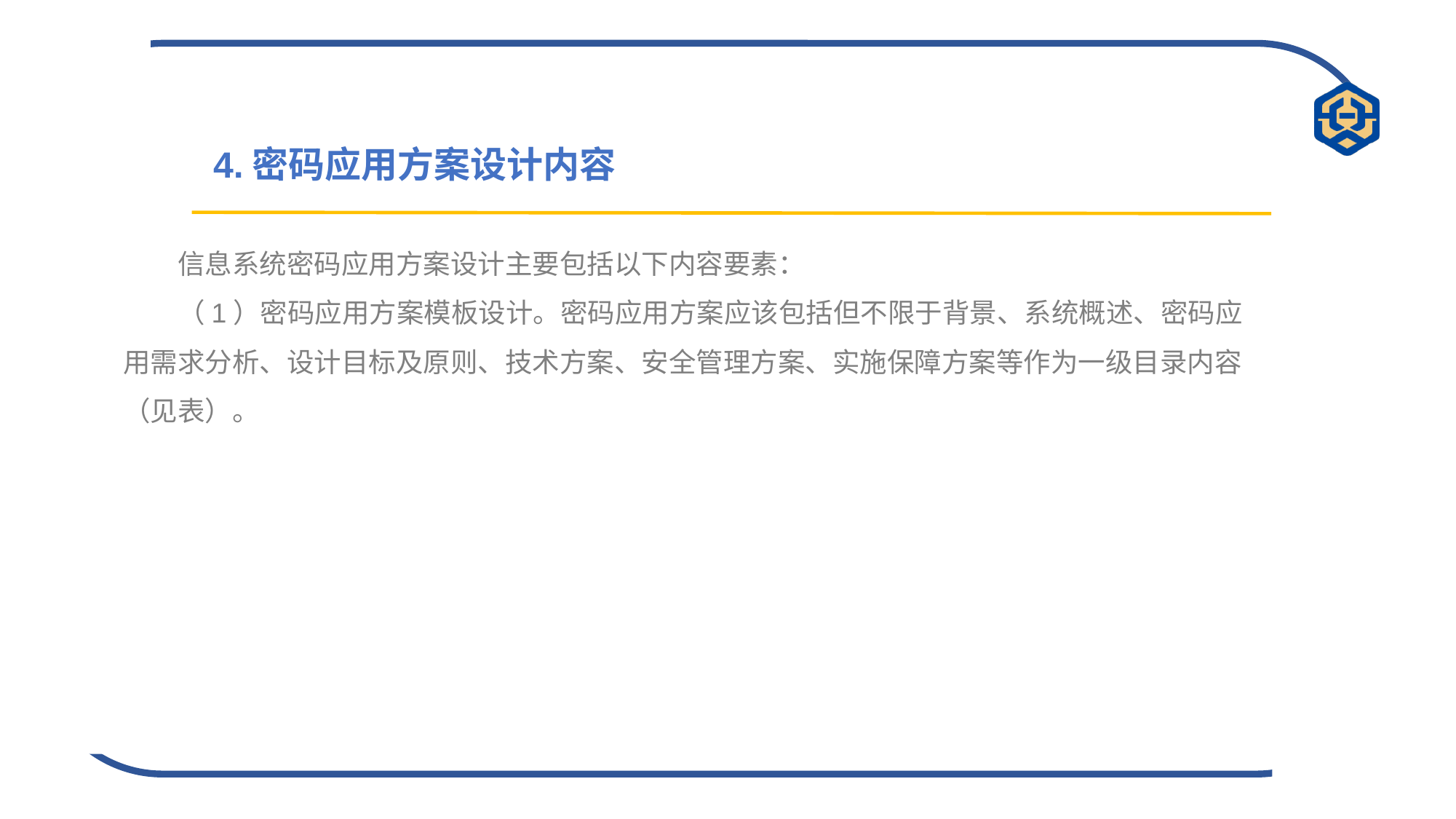

4.密码应用方案设计内容
信息系统密码应用方案设计主要包括以下内容要素：
（1）密码应用方案模板设计。密码应用方案应该包括但不限于背景、系统概述、密码应用需求分析、设计目标及原则、技术方案、安全管理方案、实施保障方案等作为一级目录内容（见表）。